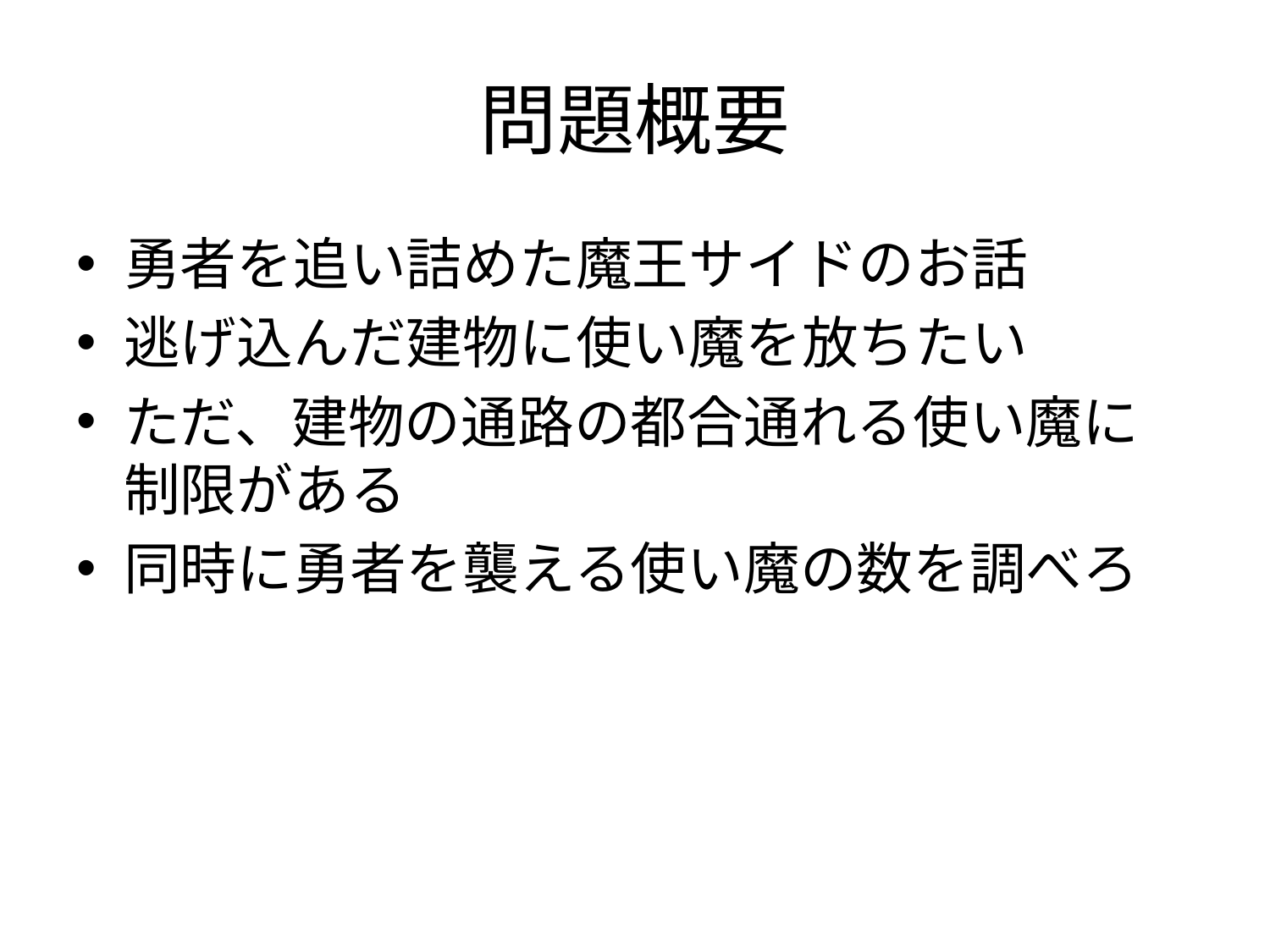

# 問題概要
勇者を追い詰めた魔王サイドのお話
逃げ込んだ建物に使い魔を放ちたい
ただ、建物の通路の都合通れる使い魔に制限がある
同時に勇者を襲える使い魔の数を調べろ